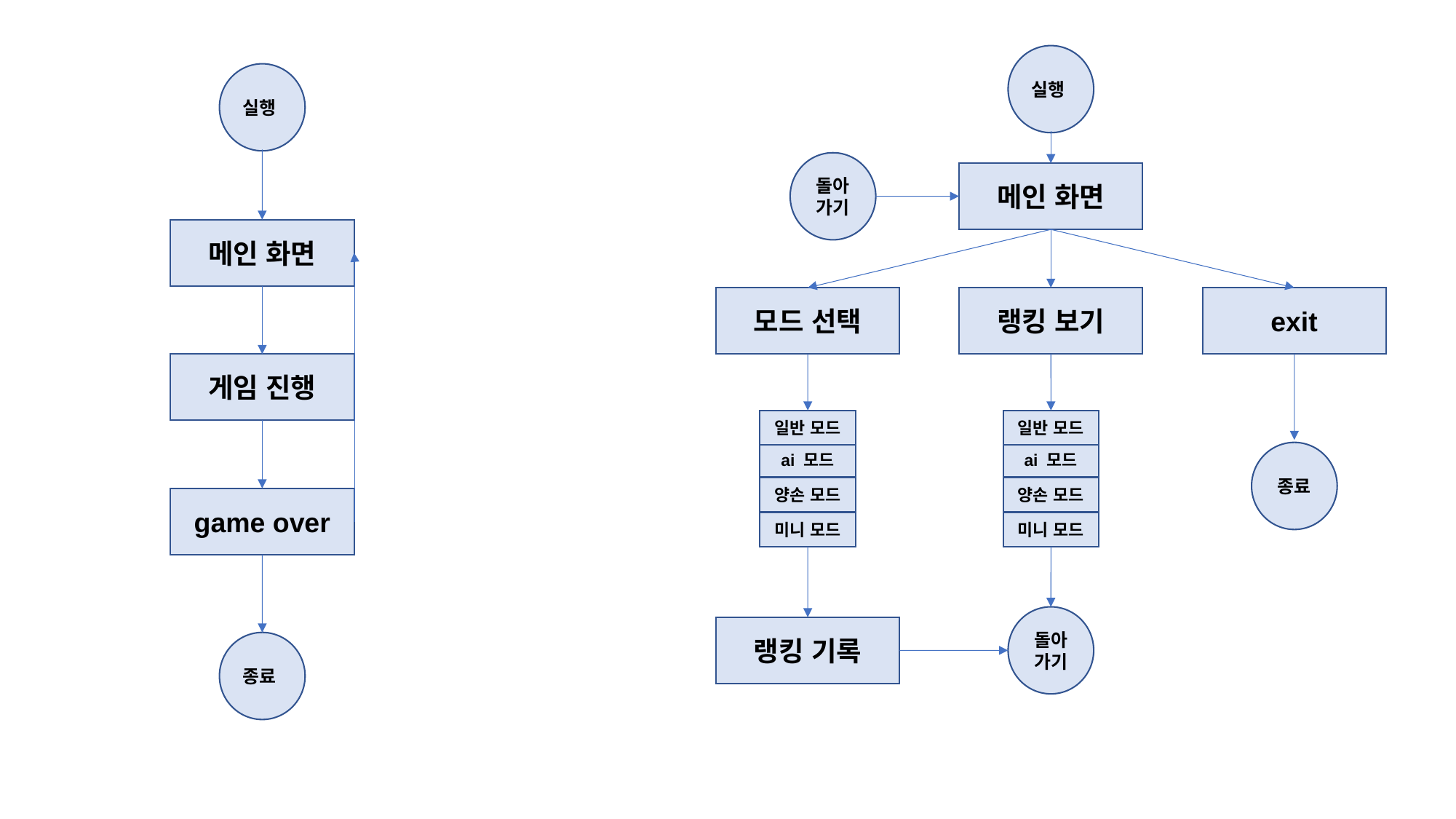

실행
실행
돌아가기
메인 화면
메인 화면
모드 선택
랭킹 보기
exit
게임 진행
일반 모드
일반 모드
종료
ai 모드
ai 모드
양손 모드
양손 모드
game over
미니 모드
미니 모드
돌아가기
랭킹 기록
종료